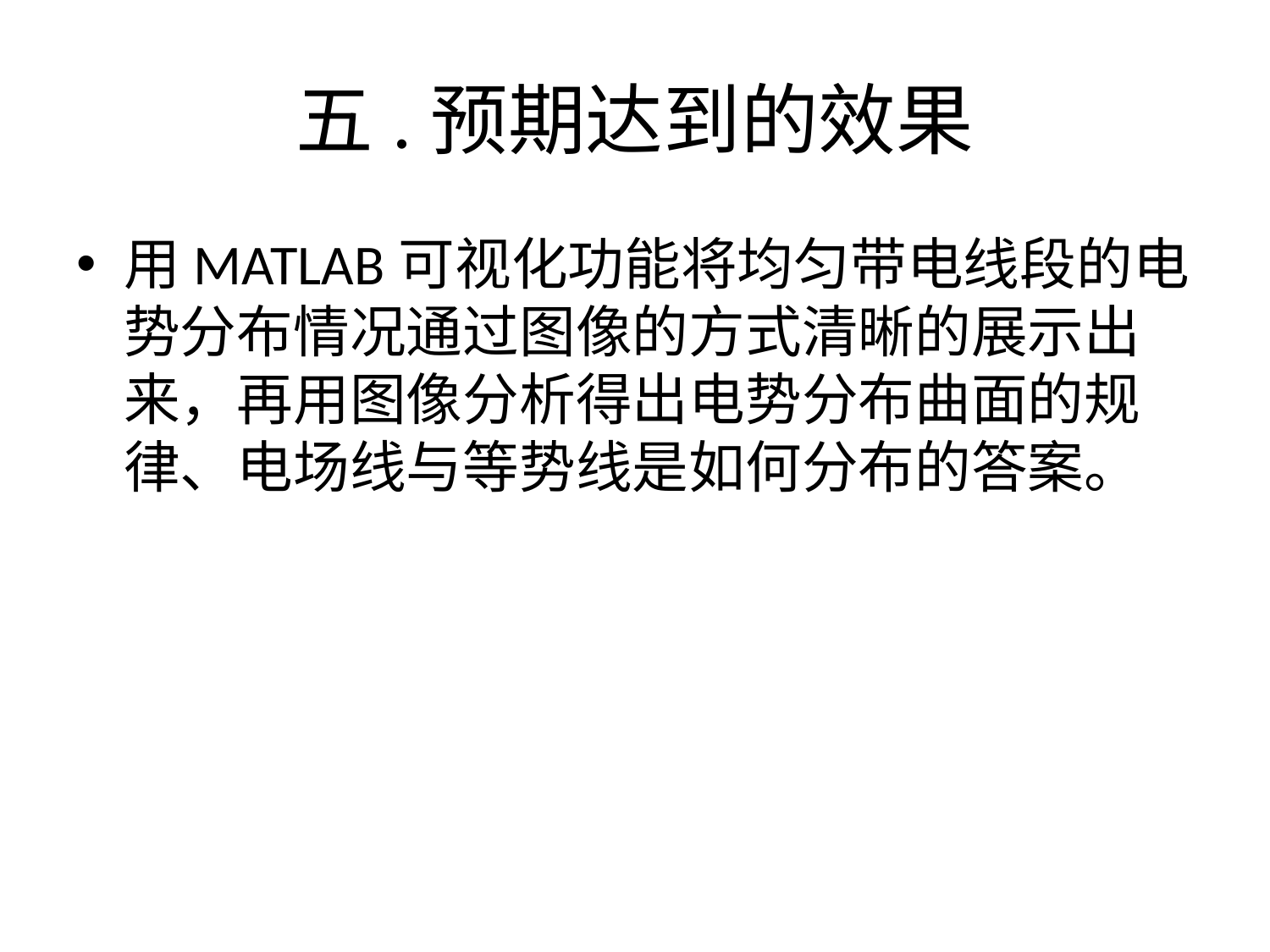

# 五.预期达到的效果
用MATLAB可视化功能将均匀带电线段的电势分布情况通过图像的方式清晰的展示出来，再用图像分析得出电势分布曲面的规律、电场线与等势线是如何分布的答案。